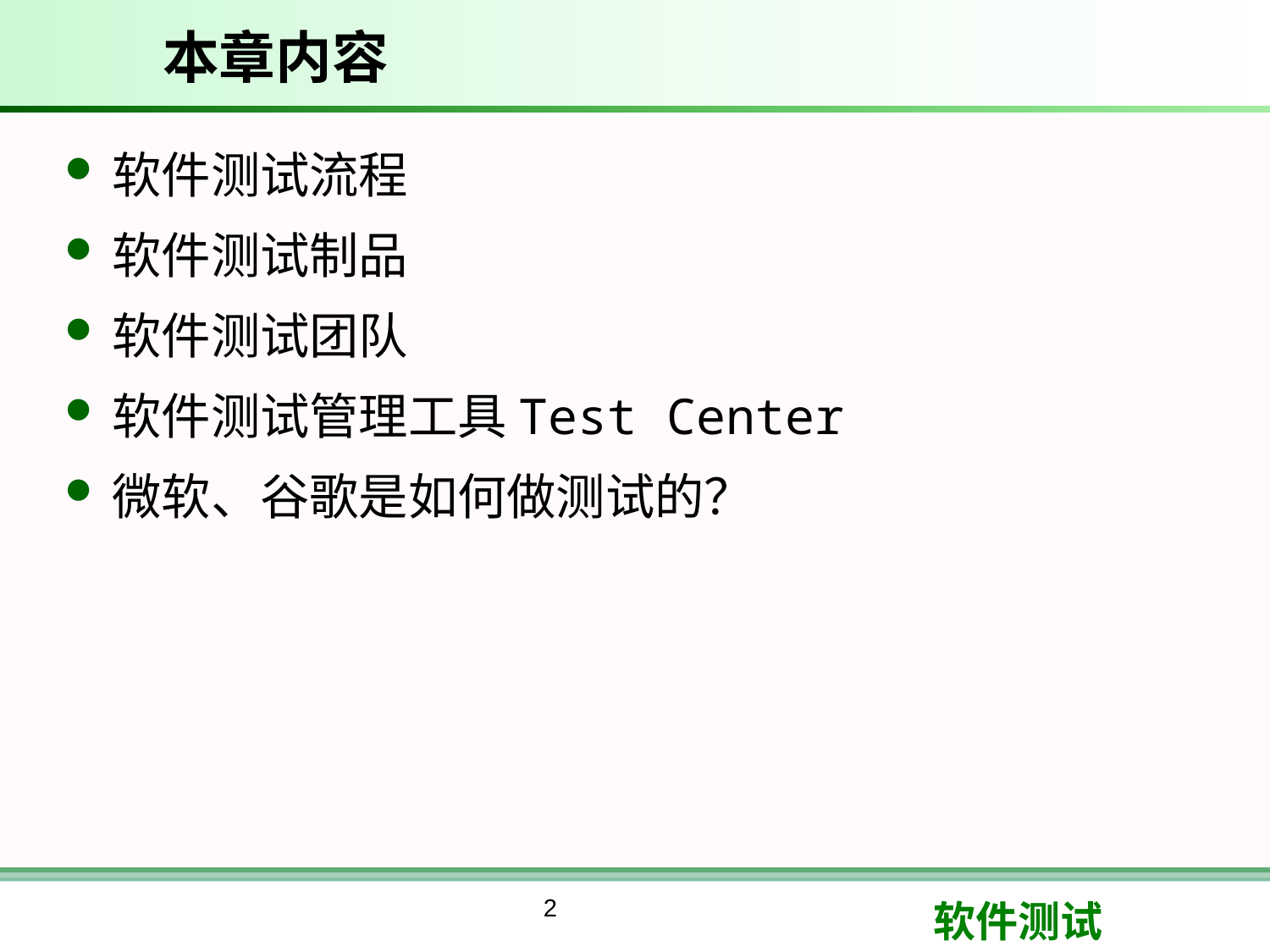

# 本章内容
软件测试流程
软件测试制品
软件测试团队
软件测试管理工具Test Center
微软、谷歌是如何做测试的？
2